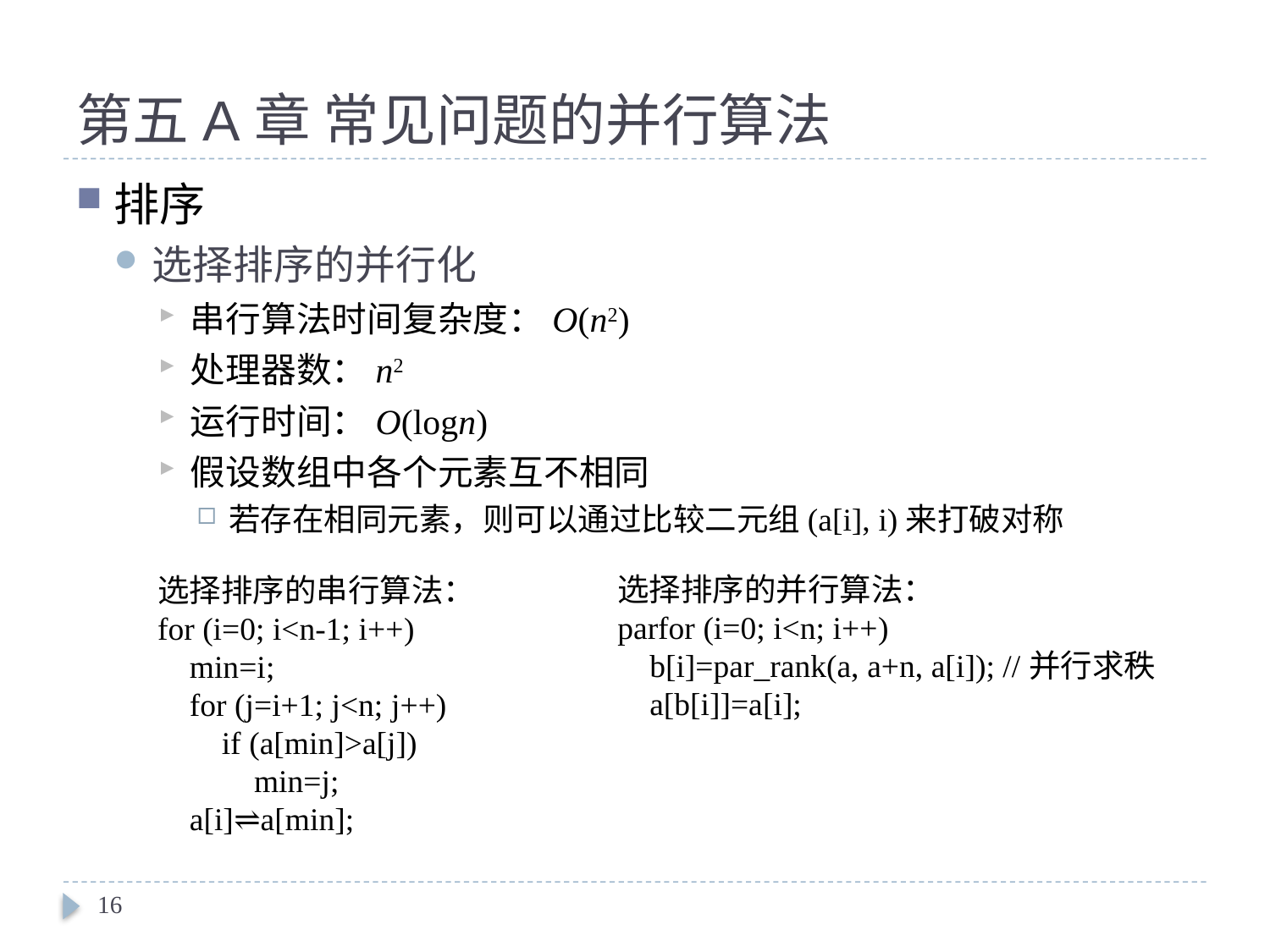

# 第五A章 常见问题的并行算法
排序
选择排序的并行化
串行算法时间复杂度：O(n2)
处理器数：n2
运行时间：O(logn)
假设数组中各个元素互不相同
若存在相同元素，则可以通过比较二元组(a[i], i)来打破对称

选择排序的并行算法：
parfor (i=0; i<n; i++)
    b[i]=par_rank(a, a+n, a[i]); //并行求秩
    a[b[i]]=a[i];
选择排序的串行算法：
for (i=0; i<n-1; i++)
    min=i;
    for (j=i+1; j<n; j++)
        if (a[min]>a[j])
            min=j;
    a[i]⇌a[min];
16